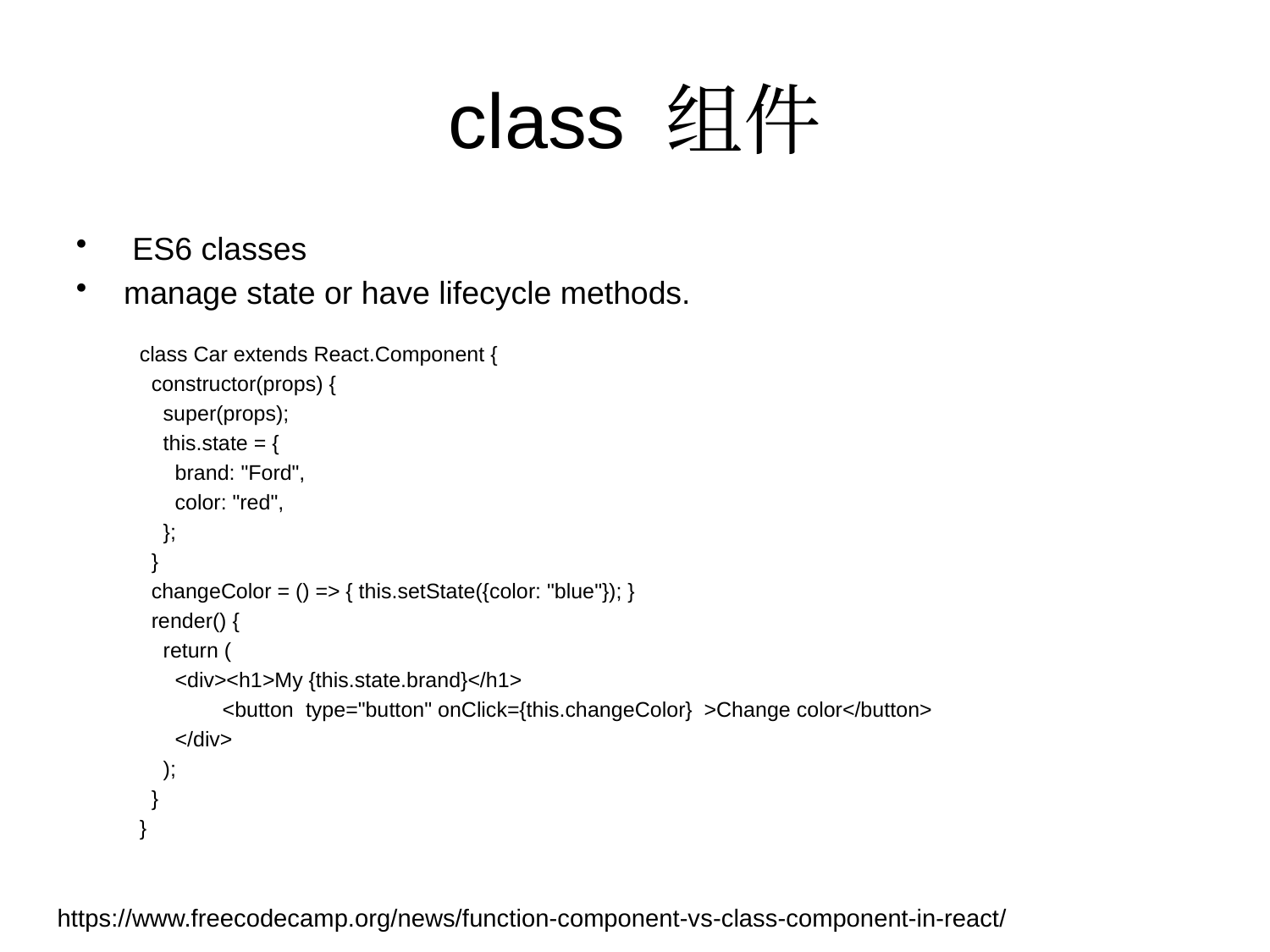

# class 组件
 ES6 classes
manage state or have lifecycle methods.

class Car extends React.Component {
  constructor(props) {
    super(props);
    this.state = {
      brand: "Ford",
      color: "red",
    };
  }
  changeColor = () => { this.setState({color: "blue"}); }
  render() {
    return (
      <div><h1>My {this.state.brand}</h1>
              <button  type="button" onClick={this.changeColor}  >Change color</button>
      </div>
    );
  }
}

https://www.freecodecamp.org/news/function-component-vs-class-component-in-react/